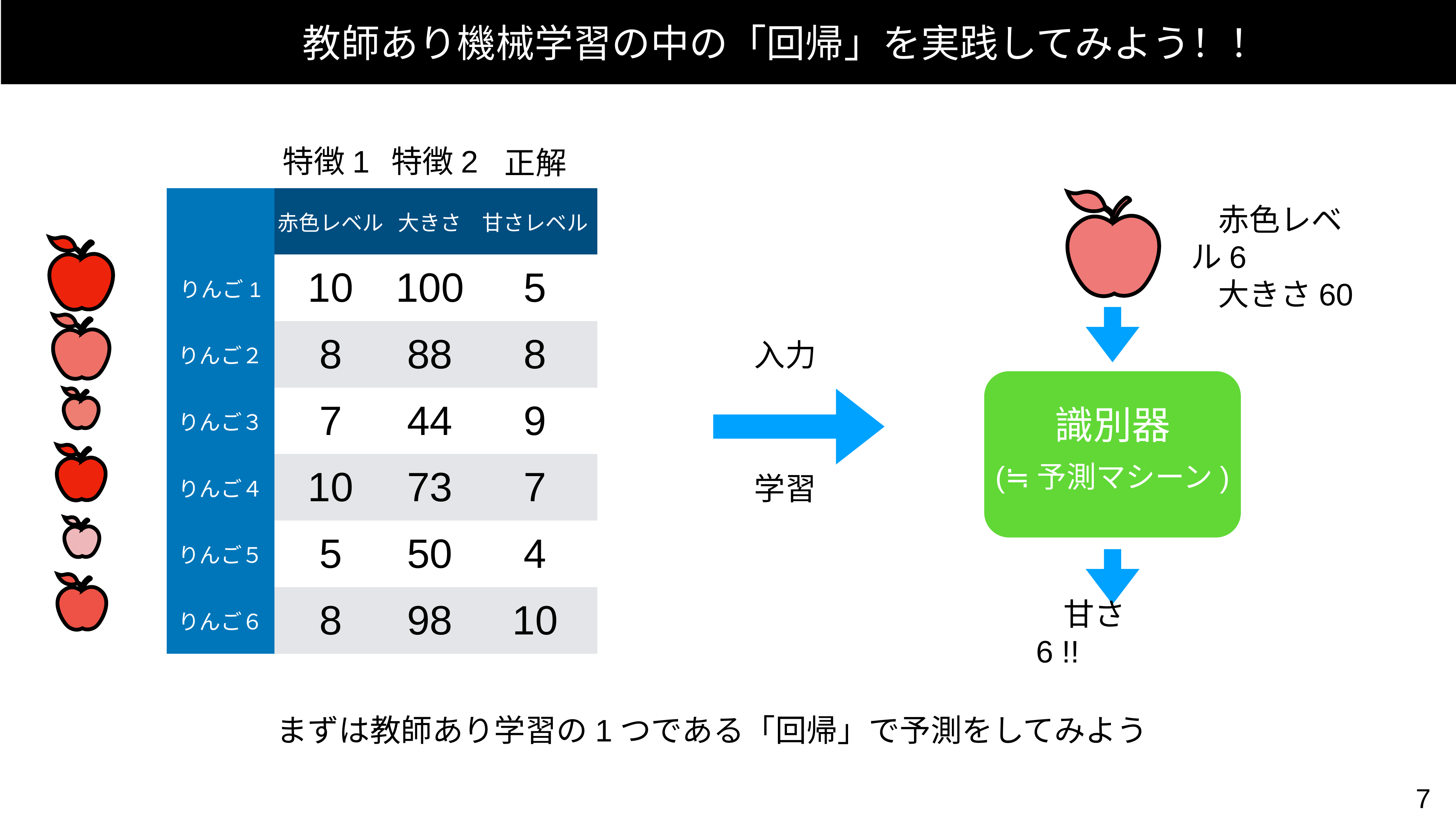

教師あり機械学習の中の「回帰」を実践してみよう！！
特徴1
特徴2
正解
|  | 赤色レベル | 大きさ | 甘さレベル |
| --- | --- | --- | --- |
| りんご1 | 10 | 100 | 5 |
| りんご２ | 8 | 88 | 8 |
| りんご３ | 7 | 44 | 9 |
| りんご４ | 10 | 73 | 7 |
| りんご５ | 5 | 50 | 4 |
| りんご６ | 8 | 98 | 10 |

赤色レベル6
大きさ60

入力

識別器

(≒予測マシーン)
学習

甘さ 6 !!
まずは教師あり学習の1つである「回帰」で予測をしてみよう
7